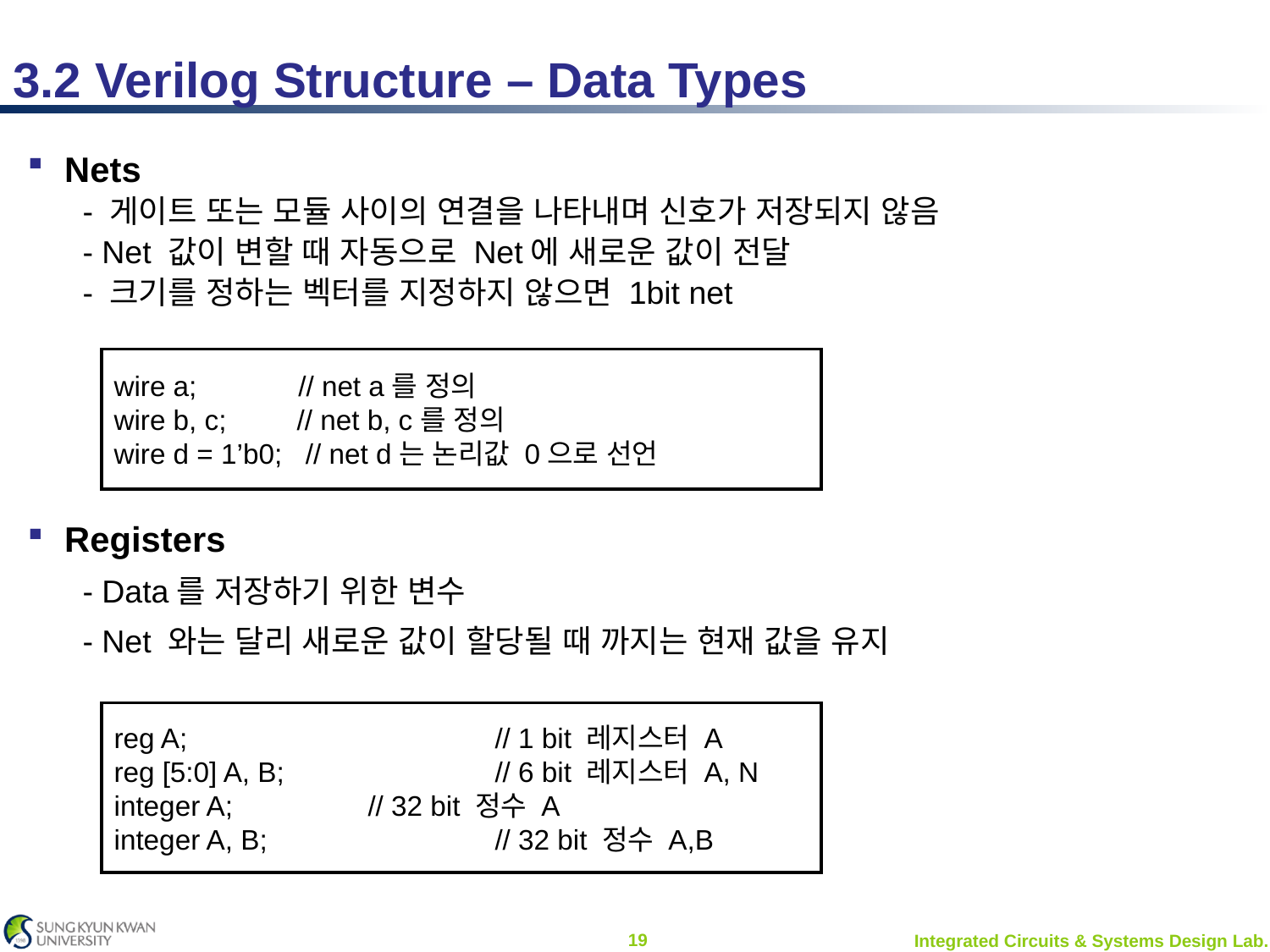

3.2 Verilog Structure – Data Types
Nets
  - 게이트 또는 모듈 사이의 연결을 나타내며 신호가 저장되지 않음
  - Net 값이 변할 때 자동으로 Net에 새로운 값이 전달
  - 크기를 정하는 벡터를 지정하지 않으면 1bit net

Registers
  - Data를 저장하기 위한 변수
  - Net 와는 달리 새로운 값이 할당될 때 까지는 현재 값을 유지

wire a;             // net a를 정의
wire b, c;         // net b, c를 정의
wire d = 1’b0;   // net d는 논리값 0으로 선언
reg A;			// 1 bit 레지스터 A
reg [5:0] A, B;		// 6 bit 레지스터 A, N
integer A;		// 32 bit 정수 A
integer A, B;		// 32 bit 정수 A,B